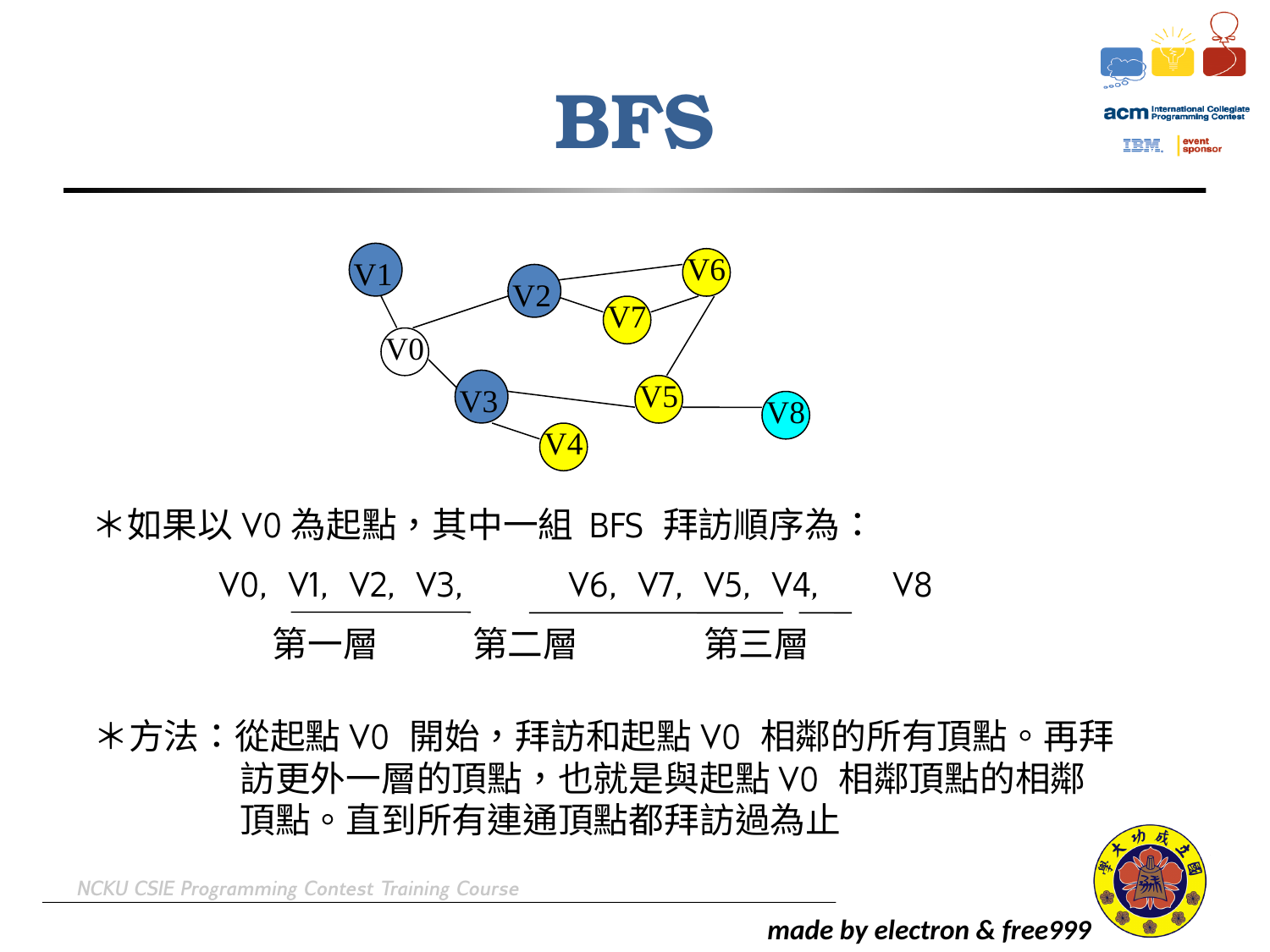

# BFS

V6
V1

V2

V7

V0

V5
V3

V8

V4
＊如果以V0為起點，其中一組 BFS 拜訪順序為：
 	V0,  V1,  V2,  V3,          V6,  V7,  V5,  V4,       V8
                      第一層            第二層                第三層

＊方法：從起點V0 開始，拜訪和起點V0 相鄰的所有頂點。再拜訪更外一層的頂點，也就是與起點V0 相鄰頂點的相鄰頂點。直到所有連通頂點都拜訪過為止
NCKU CSIE Programming Contest Training Course